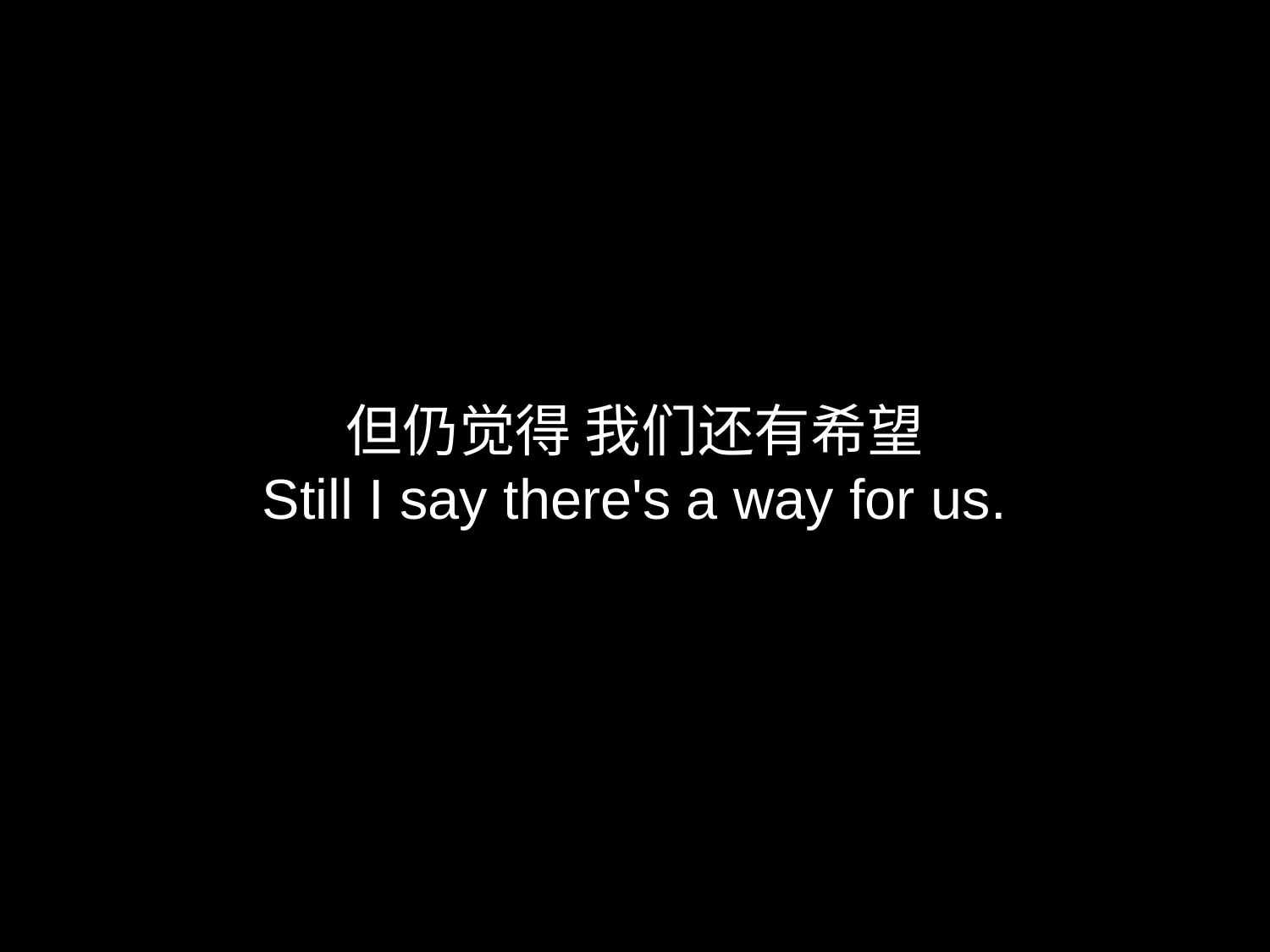

但仍觉得 我们还有希望
Still I say there's a way for us.